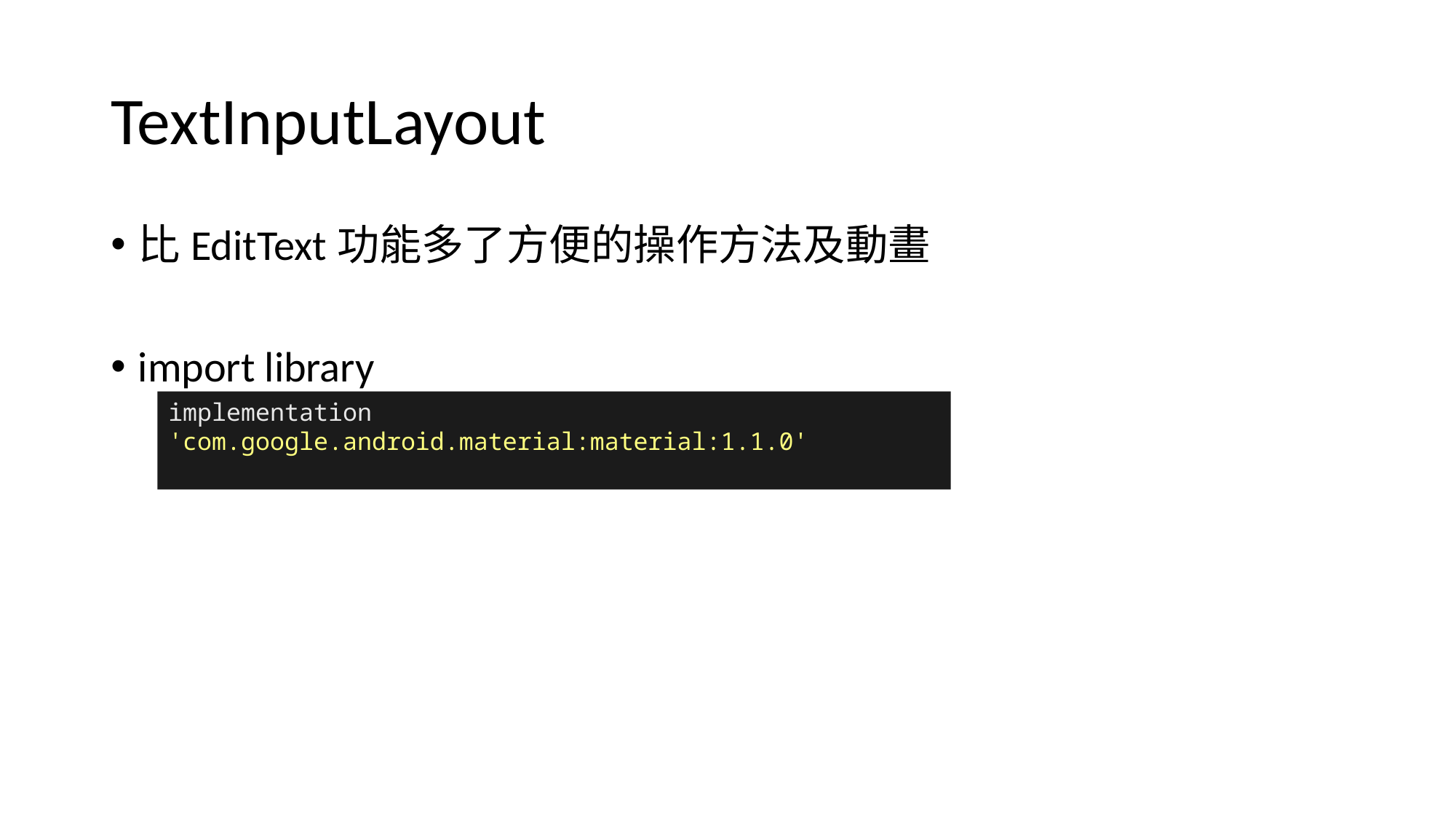

# TextInputLayout
比EditText功能多了方便的操作方法及動畫

import library

implementation 'com.google.android.material:material:1.1.0'